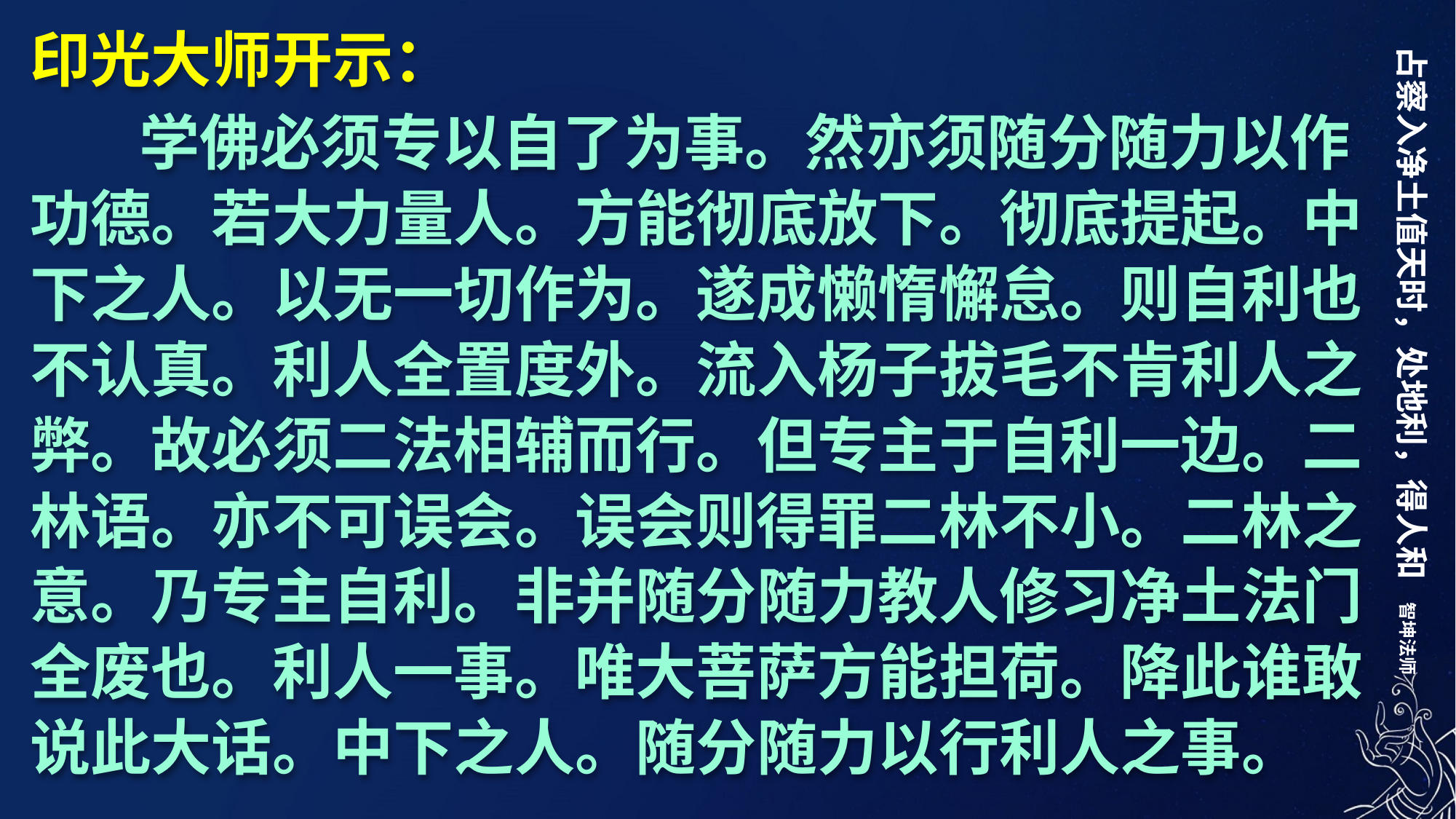

印光大师开示：
	学佛必须专以自了为事。然亦须随分随力以作功德。若大力量人。方能彻底放下。彻底提起。中下之人。以无一切作为。遂成懒惰懈怠。则自利也不认真。利人全置度外。流入杨子拔毛不肯利人之弊。故必须二法相辅而行。但专主于自利一边。二林语。亦不可误会。误会则得罪二林不小。二林之意。乃专主自利。非并随分随力教人修习净土法门全废也。利人一事。唯大菩萨方能担荷。降此谁敢说此大话。中下之人。随分随力以行利人之事。